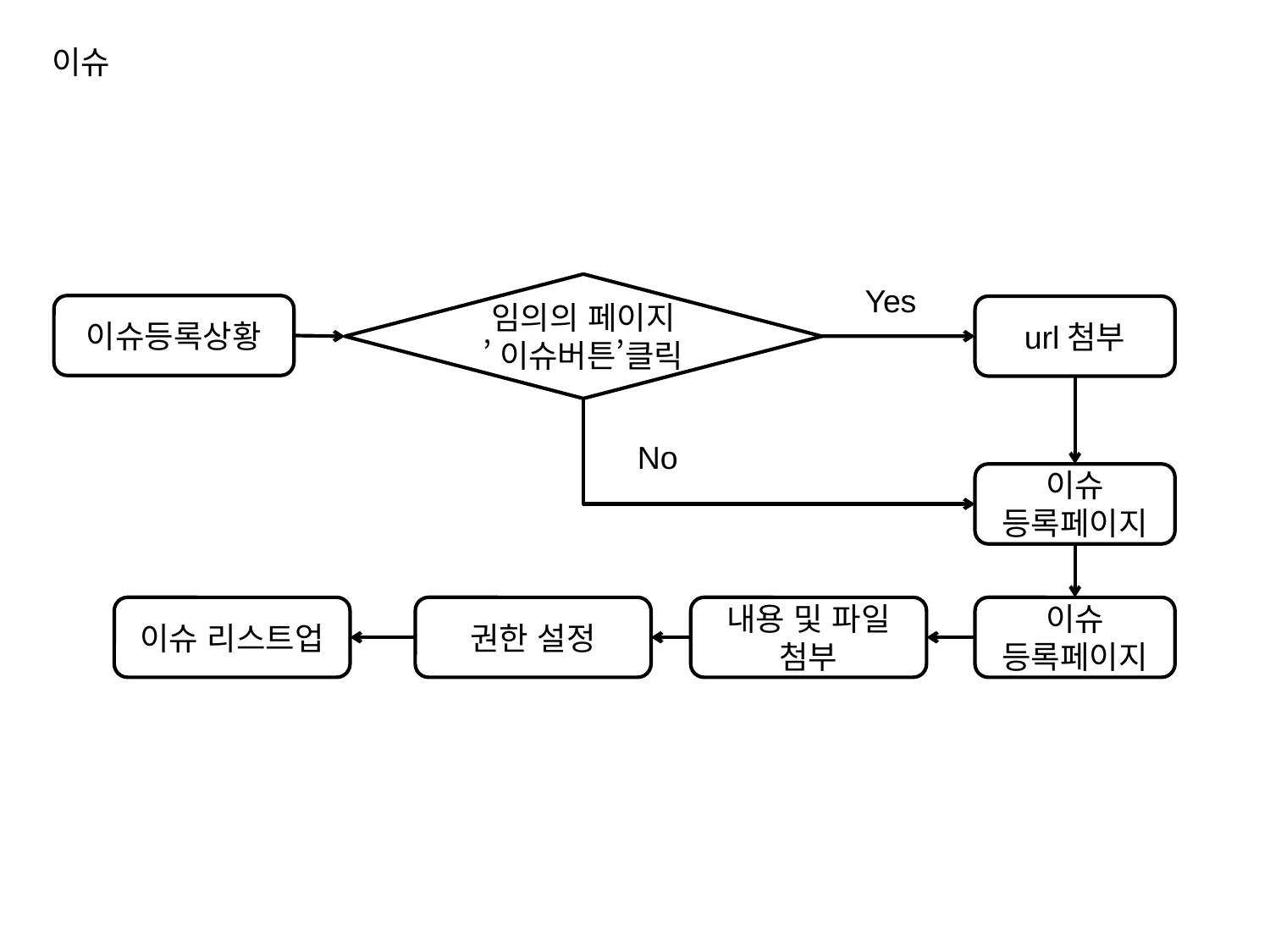

이슈
임의의 페이지
’이슈버튼’클릭
Yes
이슈등록상황
url첨부
No
이슈 등록페이지
이슈 리스트업
권한 설정
내용 및 파일 첨부
이슈 등록페이지